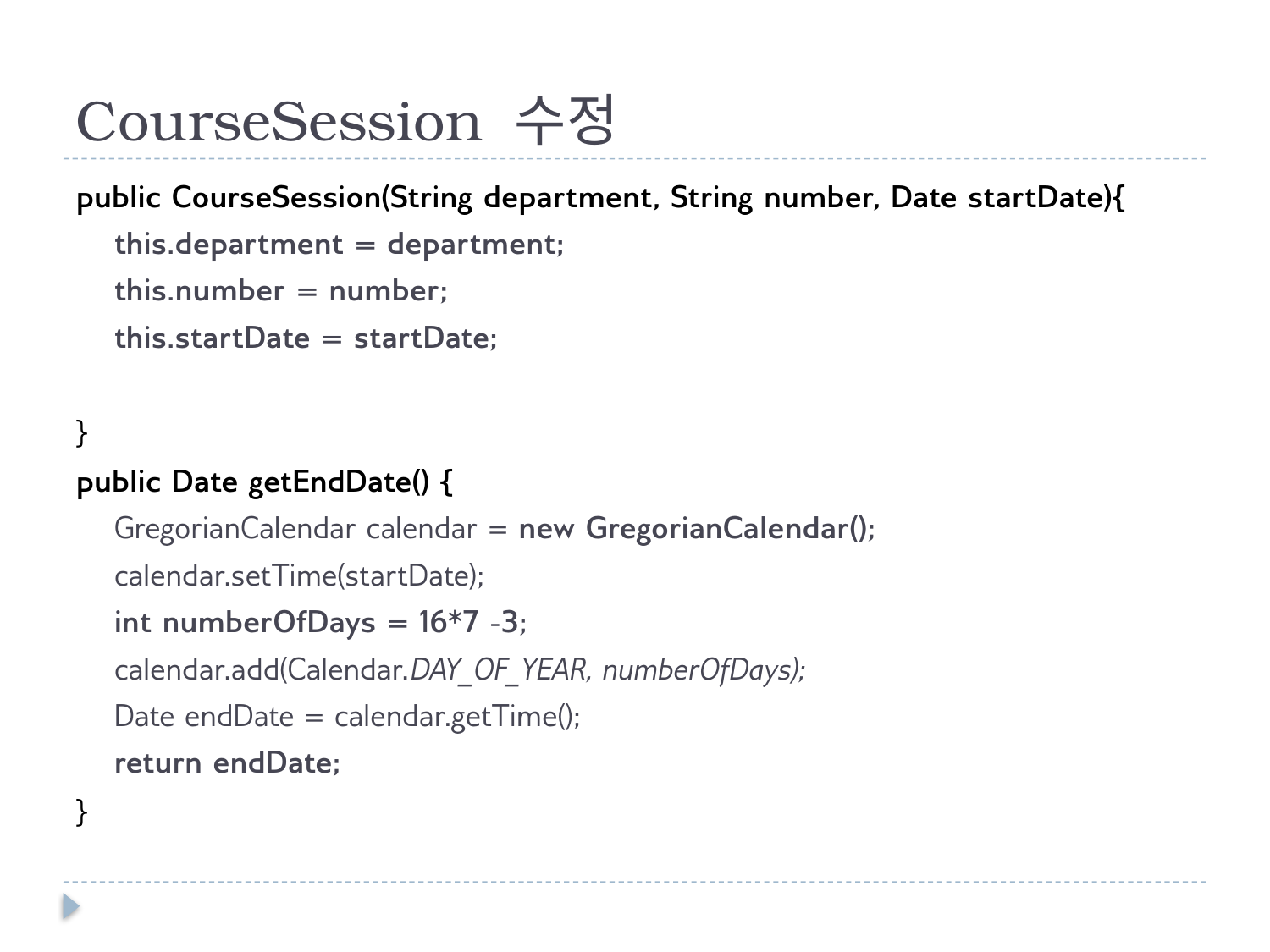

# CourseSession 수정
public CourseSession(String department, String number, Date startDate){
this.department = department;
this.number = number;
this.startDate = startDate;

}
public Date getEndDate() {
GregorianCalendar calendar = new GregorianCalendar();
calendar.setTime(startDate);
int numberOfDays = 16*7 -3;
calendar.add(Calendar.DAY_OF_YEAR, numberOfDays);
Date endDate = calendar.getTime();
return endDate;
}